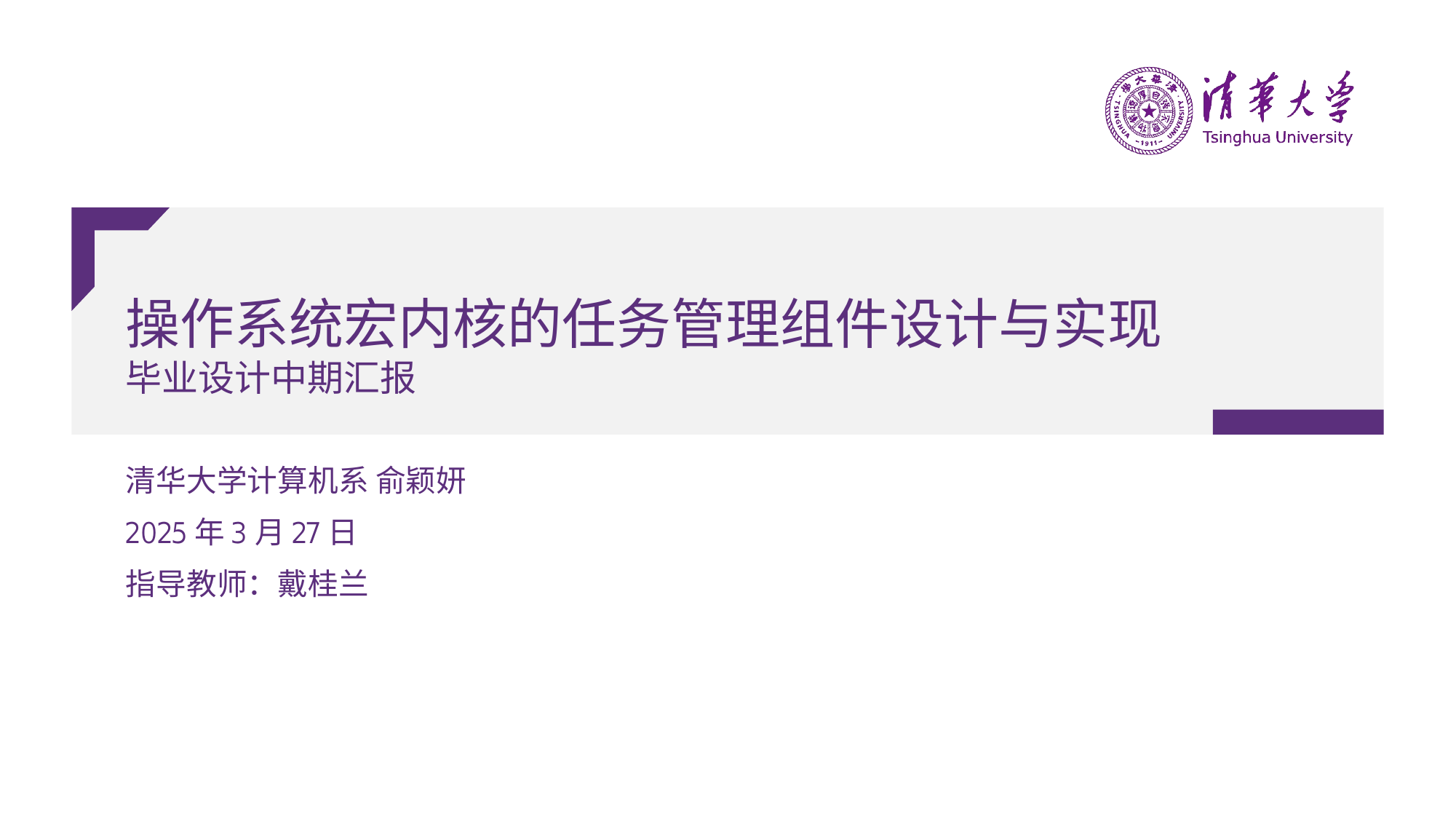

# 操作系统宏内核的任务管理组件设计与实现 毕业设计中期汇报
清华大学计算机系 俞颖妍
2025年3月27日
指导教师：戴桂兰